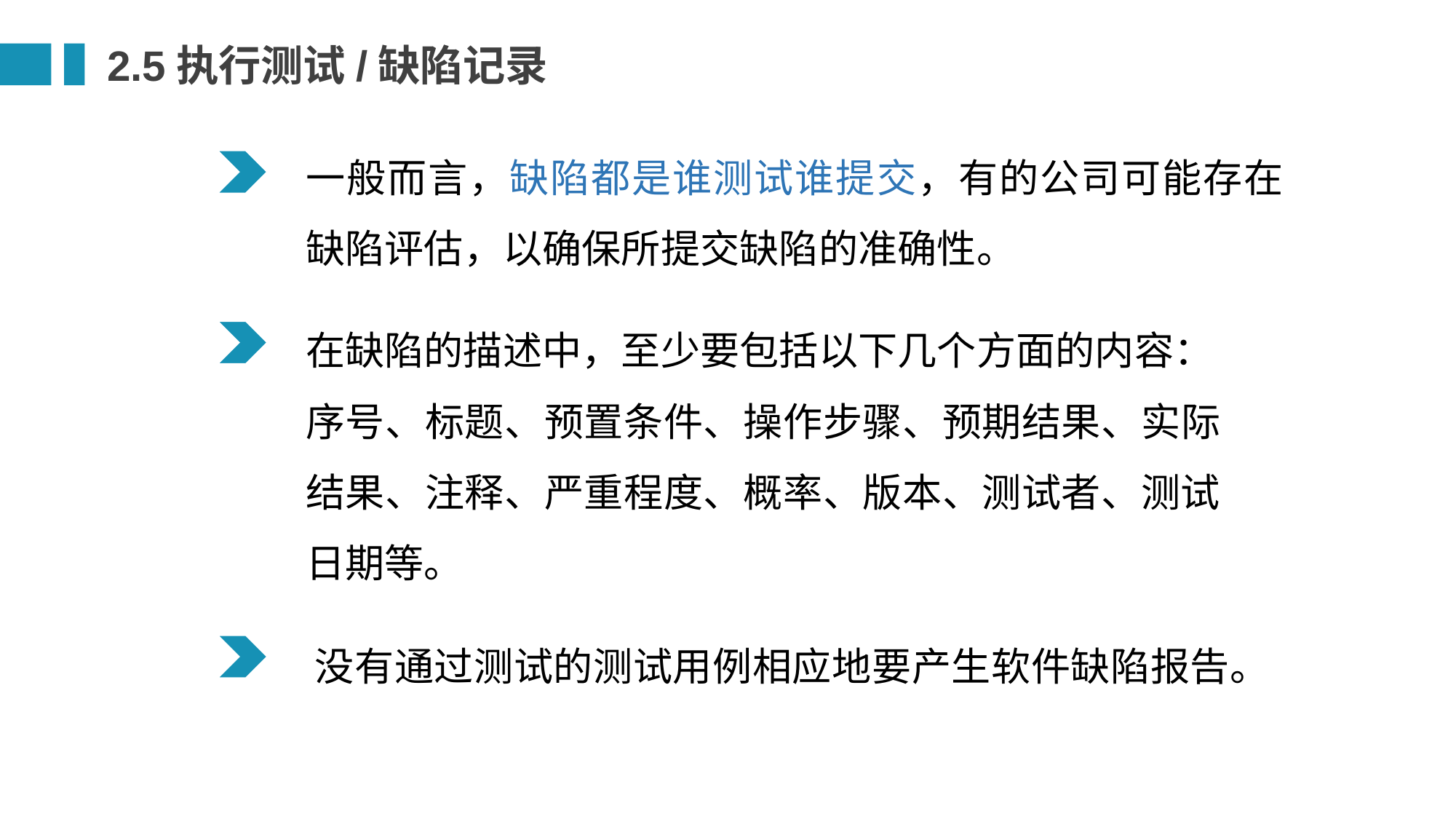

2.5执行测试/缺陷记录

一般而言，缺陷都是谁测试谁提交，有的公司可能存在缺陷评估，以确保所提交缺陷的准确性。

在缺陷的描述中，至少要包括以下几个方面的内容：
序号、标题、预置条件、操作步骤、预期结果、实际结果、注释、严重程度、概率、版本、测试者、测试日期等。

没有通过测试的测试用例相应地要产生软件缺陷报告。

58